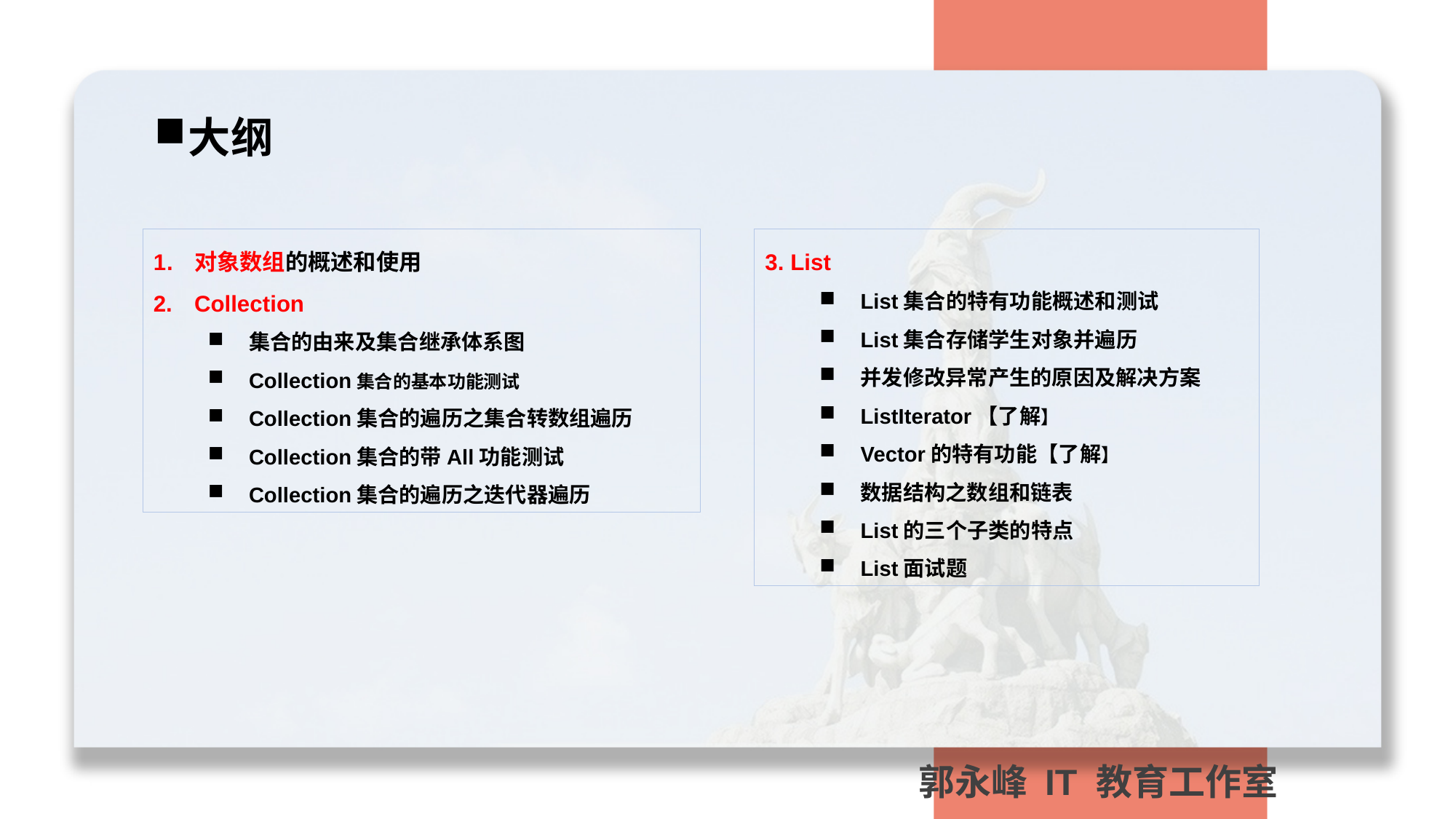

大纲
对象数组的概述和使用
Collection
集合的由来及集合继承体系图
Collection集合的基本功能测试
Collection集合的遍历之集合转数组遍历
Collection集合的带All功能测试
Collection集合的遍历之迭代器遍历
3. List
List集合的特有功能概述和测试
List集合存储学生对象并遍历
并发修改异常产生的原因及解决方案
ListIterator【了解】
Vector的特有功能【了解】
数据结构之数组和链表
List的三个子类的特点
List面试题